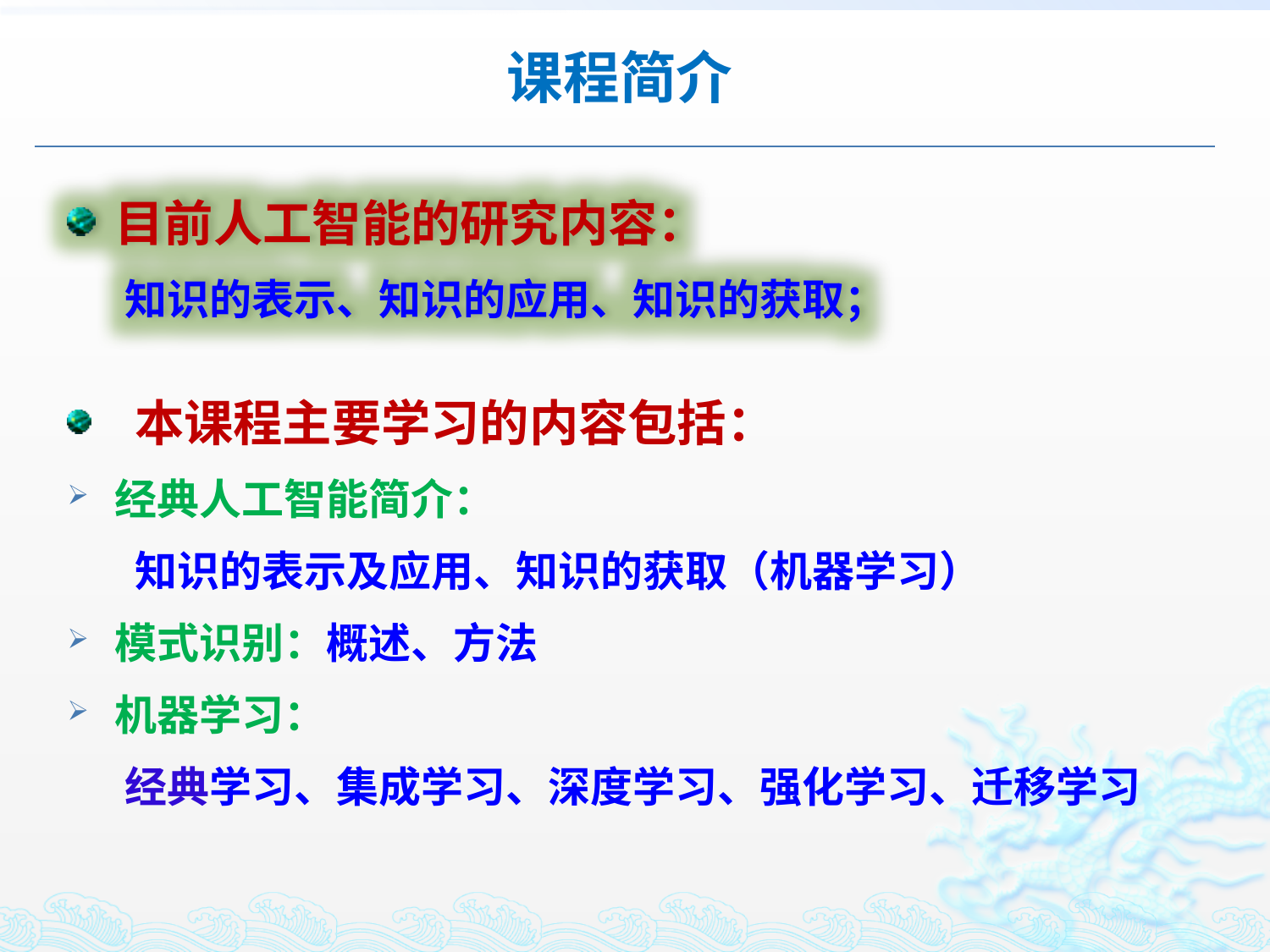

课程简介
目前人工智能的研究内容：
     知识的表示、知识的应用、知识的获取；
 本课程主要学习的内容包括：
经典人工智能简介：
      知识的表示及应用、知识的获取（机器学习）
模式识别：概述、方法
机器学习：
     经典学习、集成学习、深度学习、强化学习、迁移学习